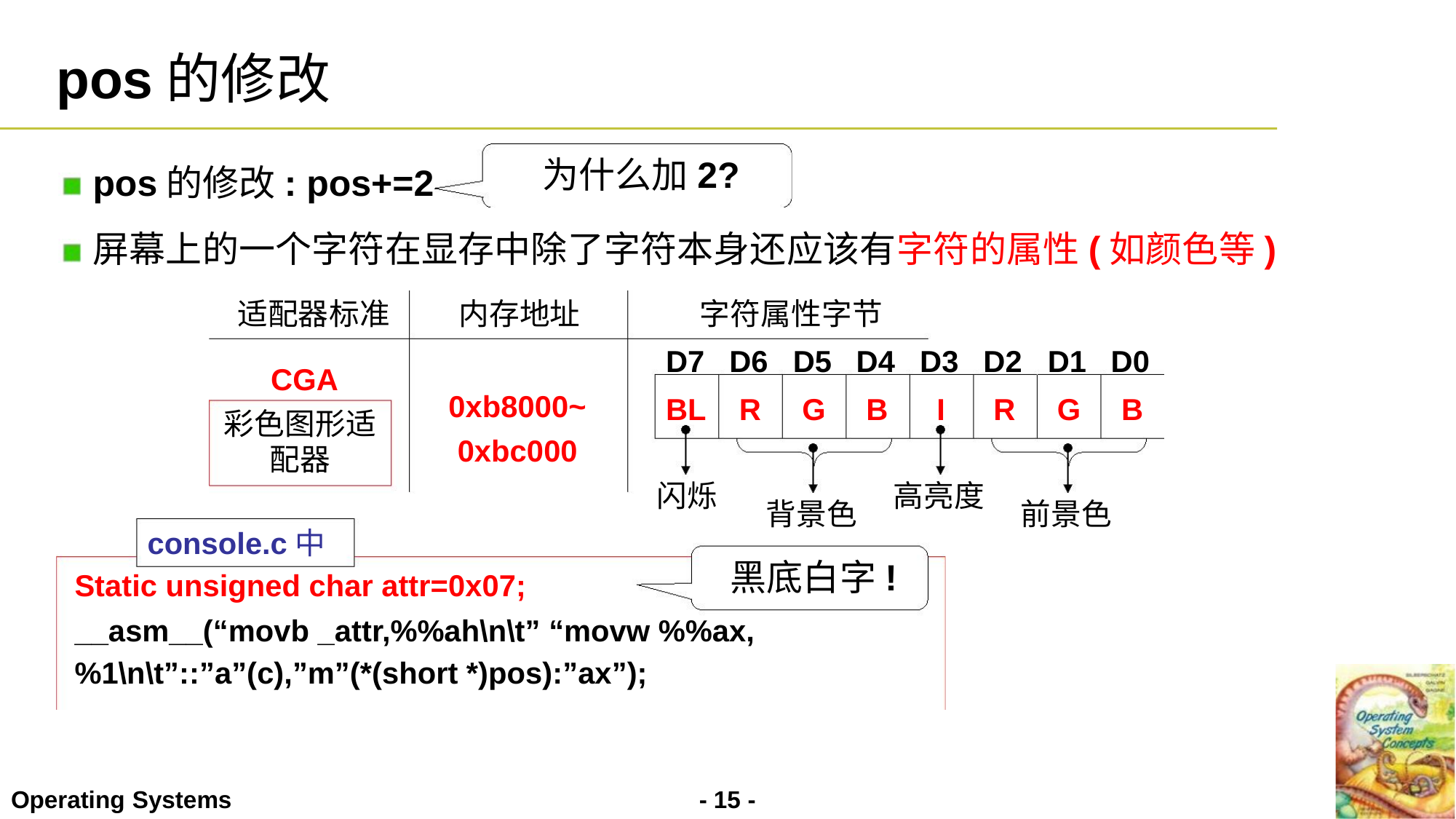

pos的修改

为什么加2?
pos的修改: pos+=2

屏幕上的一个字符在显存中除了字符本身还应该有字符的属性(如颜色等)

适配器标准
内存地址
字符属性字节
D7 D6 D5 D4 D3 D2 D1 D0
BL R G B I R G B
CGA
0xb8000~
0xbc000

彩色图形适
配器
闪烁
高亮度
背景色
前景色

console.c中
Static unsigned char attr=0x07;
黑底白字!
__asm__(“movb _attr,%%ah\n\t” “movw %%ax,
%1\n\t”::”a”(c),”m”(*(short *)pos):”ax”);

- 15 -
Operating Systems